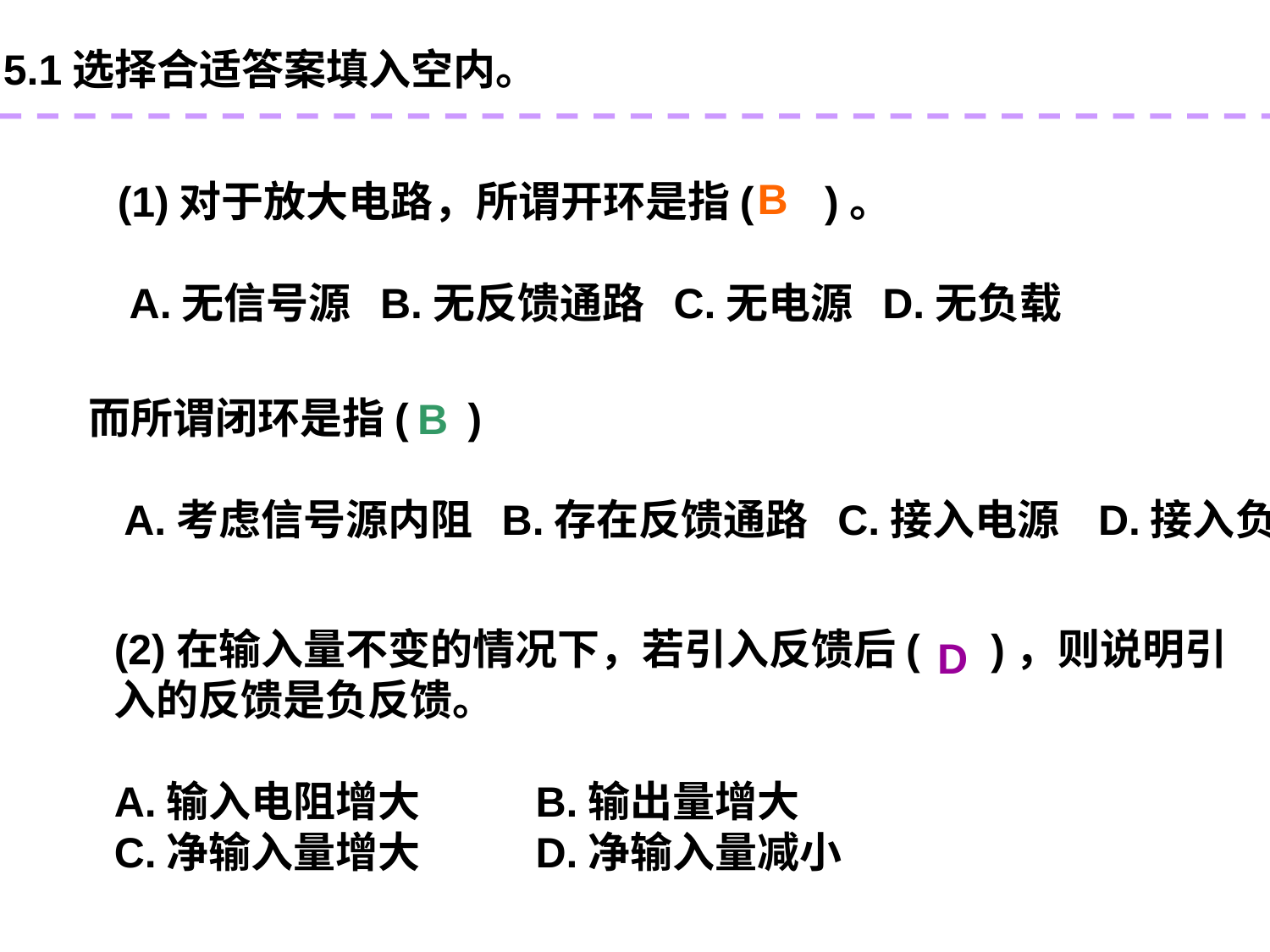

5.1选择合适答案填入空内。

B
(1)对于放大电路，所谓开环是指(      )。

 A.无信号源  B.无反馈通路  C.无电源  D.无负载
而所谓闭环是指(     )

   A.考虑信号源内阻  B.存在反馈通路  C.接入电源   D.接入负载
B
(2)在输入量不变的情况下，若引入反馈后(      )，则说明引
入的反馈是负反馈。

A.输入电阻增大           B.输出量增大
C.净输入量增大           D.净输入量减小
D